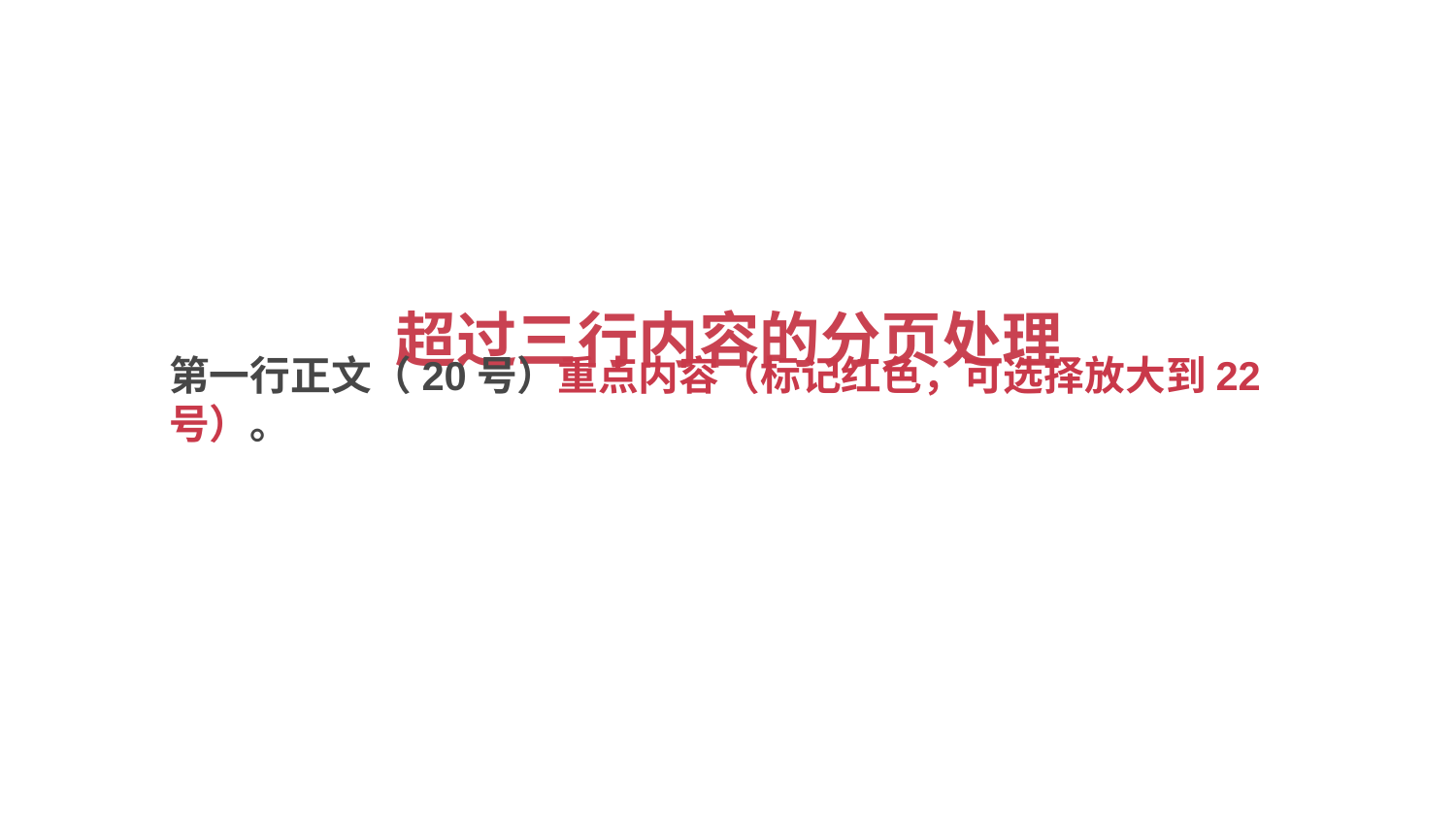

超过三行内容的分页处理
第一行正文（20号）重点内容（标记红色，可选择放大到22号）。